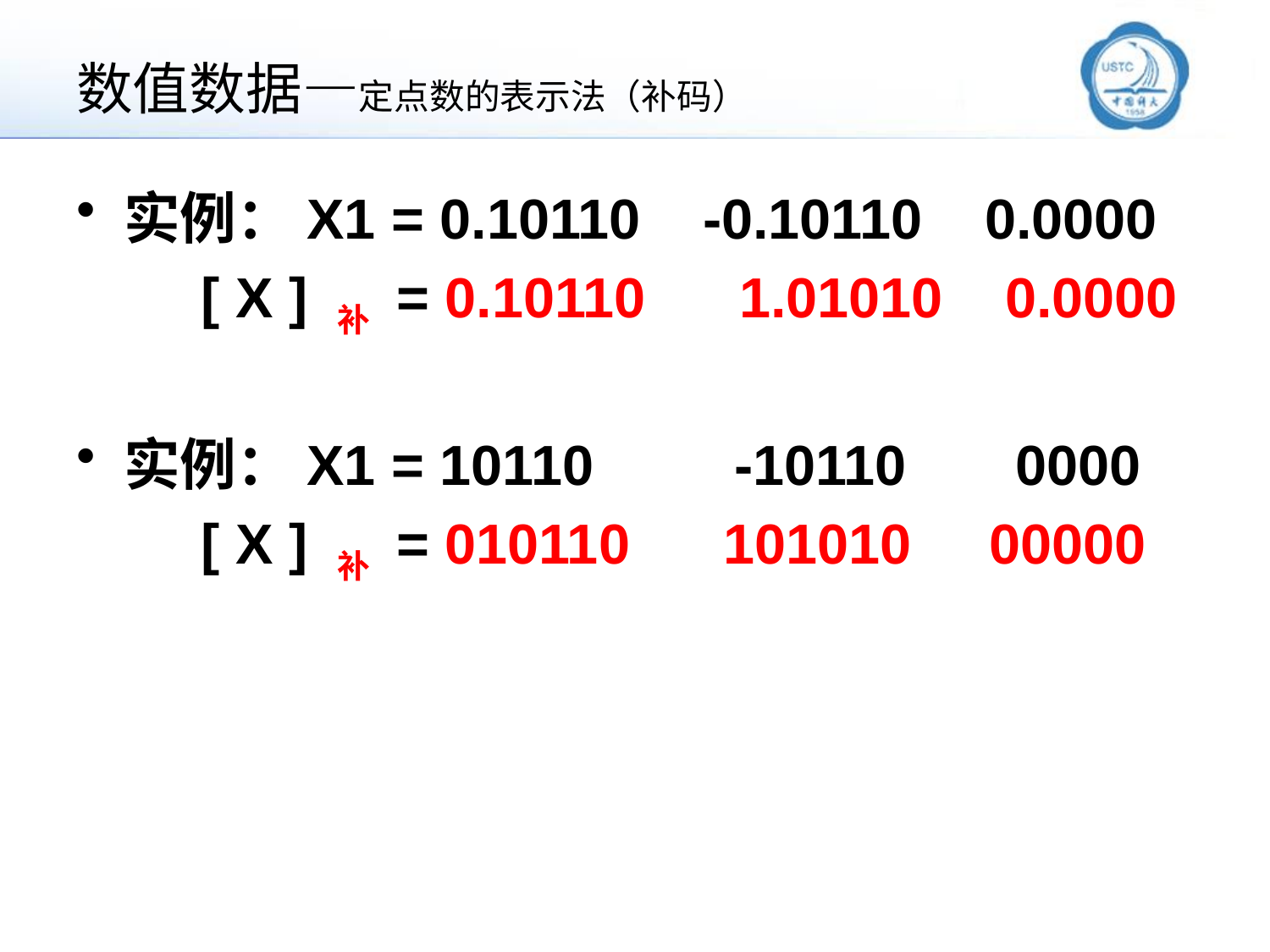

# 数值数据—定点数的表示法（补码）
实例：X1 = 0.10110    -0.10110    0.0000
        [ X ] 补 = 0.10110      1.01010    0.0000

实例：X1 = 10110         -10110       0000
        [ X ] 补 = 010110      101010     00000